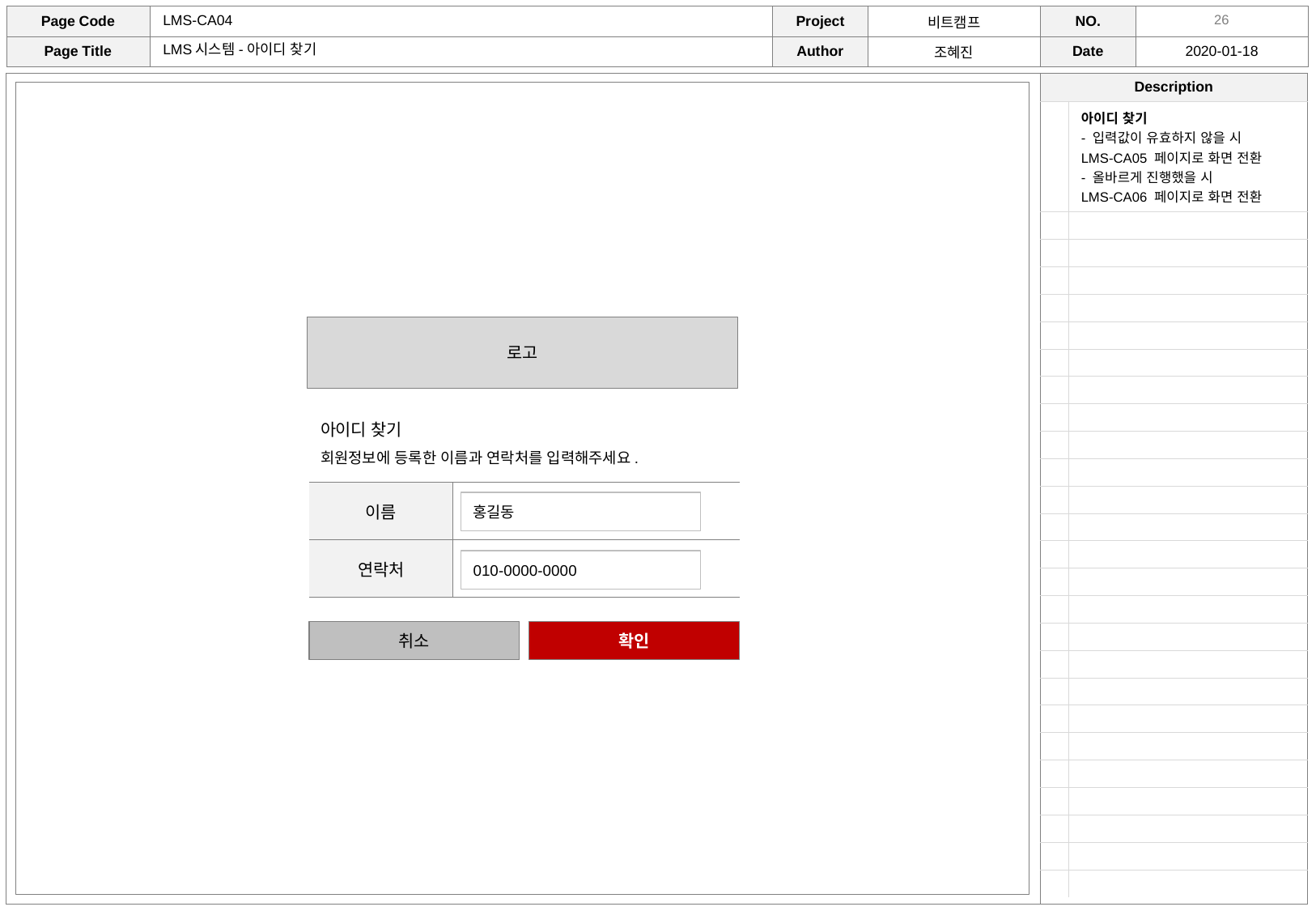

LMS-CA04
LMS시스템-아이디 찾기

|  | 아이디 찾기 - 입력값이 유효하지 않을 시 LMS-CA05 페이지로 화면 전환 - 올바르게 진행했을 시 LMS-CA06 페이지로 화면 전환 |
| --- | --- |
|  |  |
|  |  |
|  |  |
|  |  |
|  |  |
|  |  |
|  |  |
|  |  |
|  |  |
|  |  |
|  |  |
|  |  |
|  |  |
|  |  |
|  |  |
|  |  |
|  |  |
|  |  |
|  |  |
|  |  |
|  |  |
|  |  |
|  |  |
|  |  |
|  |  |
로고
아이디 찾기
회원정보에 등록한 이름과 연락처를 입력해주세요.
| 이름 |  |
| --- | --- |
| 연락처 |  |
홍길동
010-0000-0000
취소
확인